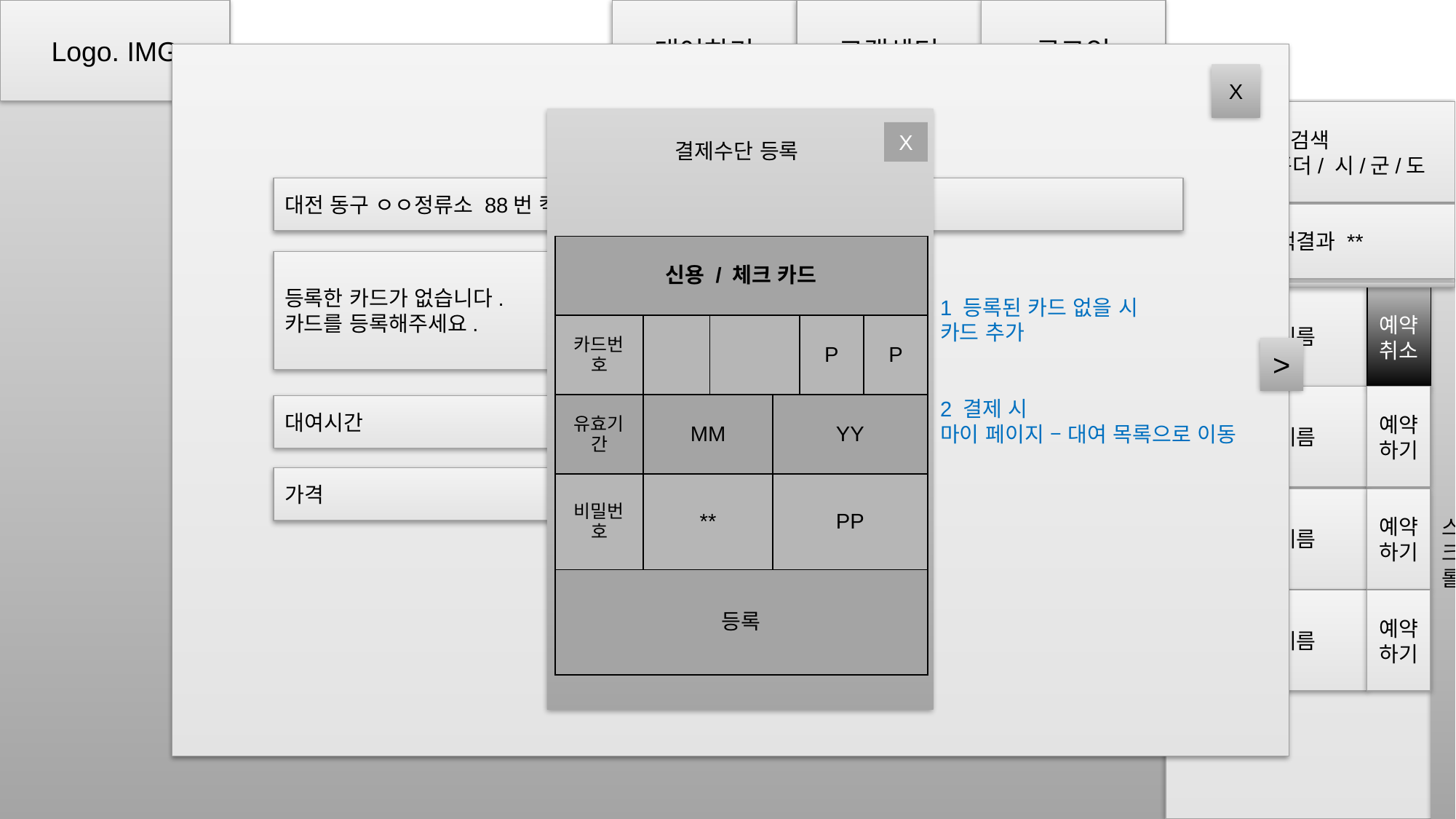

고객센터
대여하기
로그인
Logo. IMG

X
지도 API
정류소이름
검색
플레이스홀더/ 시/군/도

X
결제수단 등록
대전 동구 ㅇㅇ정류소 88번 킥보드 대여
예약완료 상태는 비활성화
대여 시 리스트에서 삭제
(다른 곳에 반납시 다른 정류소에서 나타나게)

검색결과 **
카드 정보입력후
등록
누를시
결제팝업화면
정류소 이름
전동킥보드  갯수
| 신용 / 체크 카드 |  |  |  |  |  |
| --- | --- | --- | --- | --- | --- |
| 카드번호 |  |  |  | P | P |
| 유효기간 | MM |  | YY |  |  |
| 비밀번호 | \*\* |  | PP |  |  |
| 등록 |  |  |  |  |  |
1
+카드추가
등록한 카드가 없습니다.
카드를 등록해주세요.

1 등록된 카드 없을 시
카드 추가

2 결제 시
마이 페이지 – 대여 목록으로 이동
스크롤
정류소이름
예약취소
예약하기 눌렀을 때
로그인 안 했을 시 – 로그인 팝업 창 띄우기
로그인 했을 시 - 카드 결제 창으로 넘김

2
>

4
정류소이름
예약하기
대여시간

활성화 버튼
팝업시 뒤에 배경화면 회색

1
1
가격
정류소이름
예약하기
정류소이름
예약하기
2
결제

5